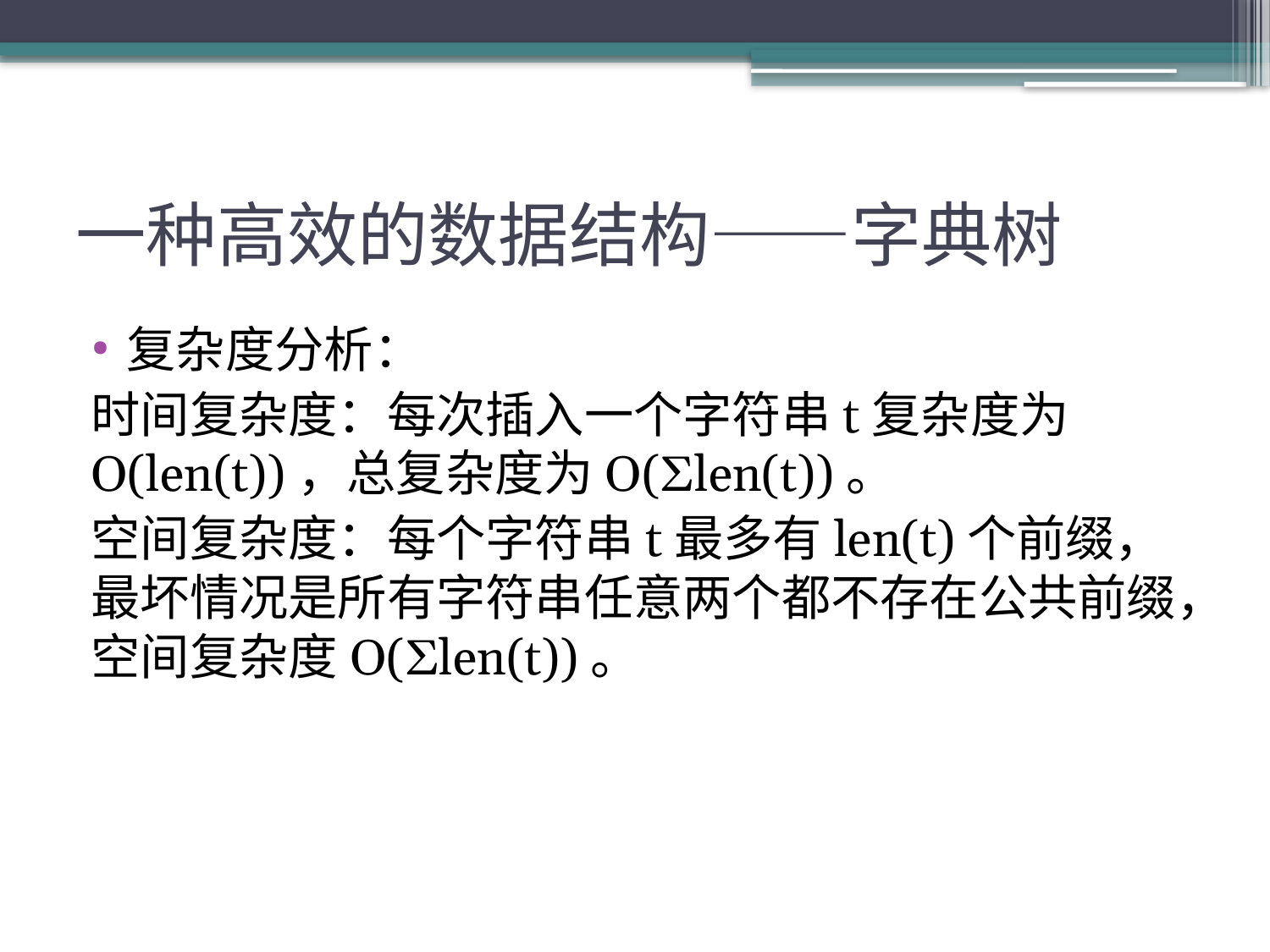

# 一种高效的数据结构——字典树
复杂度分析：
时间复杂度：每次插入一个字符串t复杂度为O(len(t))，总复杂度为O(Σlen(t))。
空间复杂度：每个字符串t最多有len(t)个前缀，最坏情况是所有字符串任意两个都不存在公共前缀，空间复杂度O(Σlen(t))。